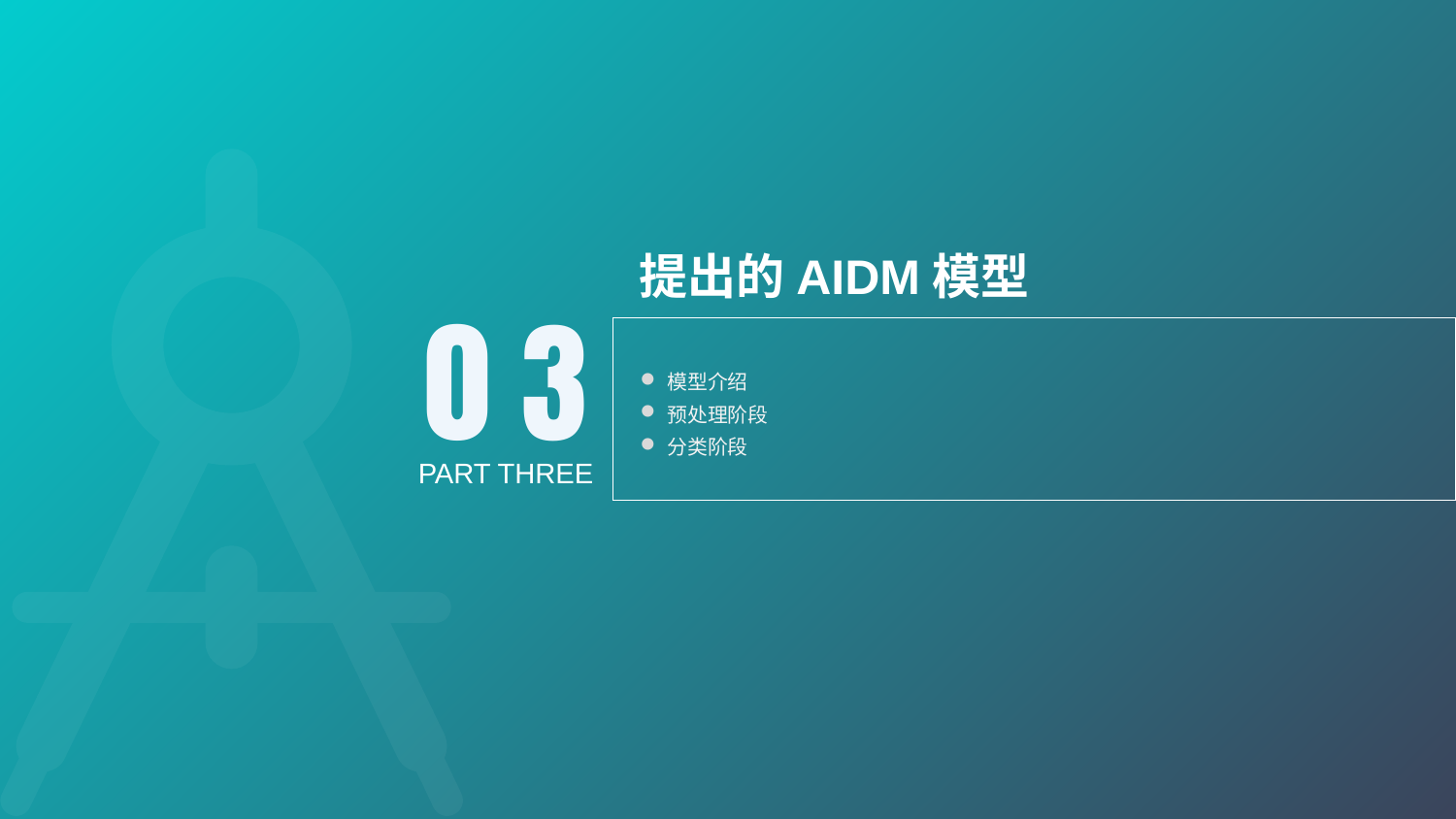

提出的AIDM模型
0 3

模型介绍
预处理阶段
分类阶段
PART THREE